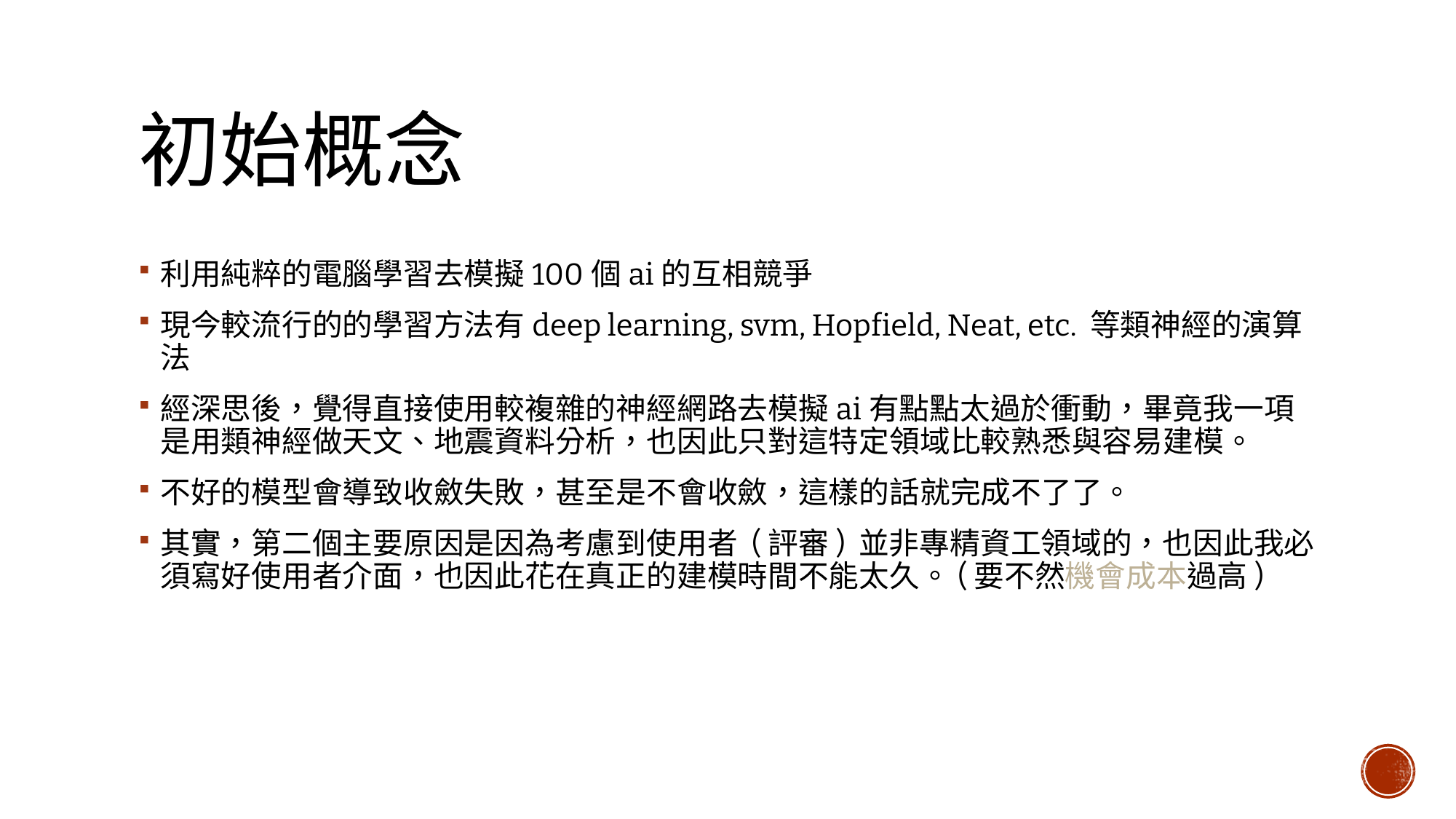

# 初始概念
利用純粹的電腦學習去模擬100個ai的互相競爭
現今較流行的的學習方法有deep learning, svm, Hopfield, Neat, etc. 等類神經的演算法
經深思後，覺得直接使用較複雜的神經網路去模擬ai有點點太過於衝動，畢竟我一項是用類神經做天文、地震資料分析，也因此只對這特定領域比較熟悉與容易建模。
不好的模型會導致收斂失敗，甚至是不會收斂，這樣的話就完成不了了。
其實，第二個主要原因是因為考慮到使用者 (評審) 並非專精資工領域的，也因此我必須寫好使用者介面，也因此花在真正的建模時間不能太久。(要不然機會成本過高)